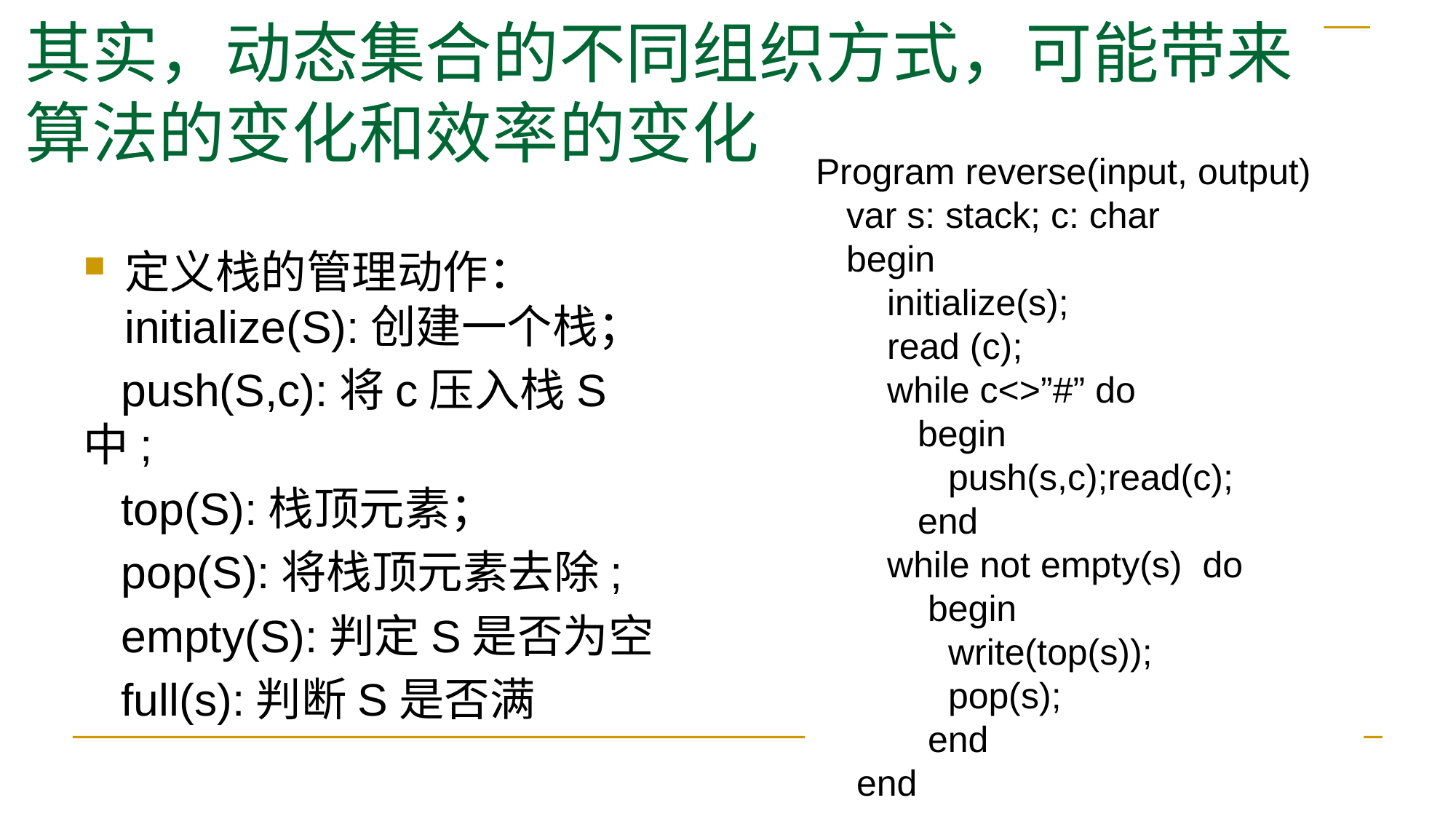

# 其实，动态集合的不同组织方式，可能带来算法的变化和效率的变化
Program reverse(input, output)
   var s: stack; c: char
   begin
       initialize(s);
       read (c);
       while c<>”#” do
          begin
             push(s,c);read(c);
          end
       while not empty(s)  do
           begin
             write(top(s));
             pop(s);
           end
    end
定义栈的管理动作：initialize(S):创建一个栈；
   push(S,c):将c压入栈S中;
   top(S):栈顶元素；
   pop(S):将栈顶元素去除;
   empty(S):判定S是否为空
   full(s):判断S是否满